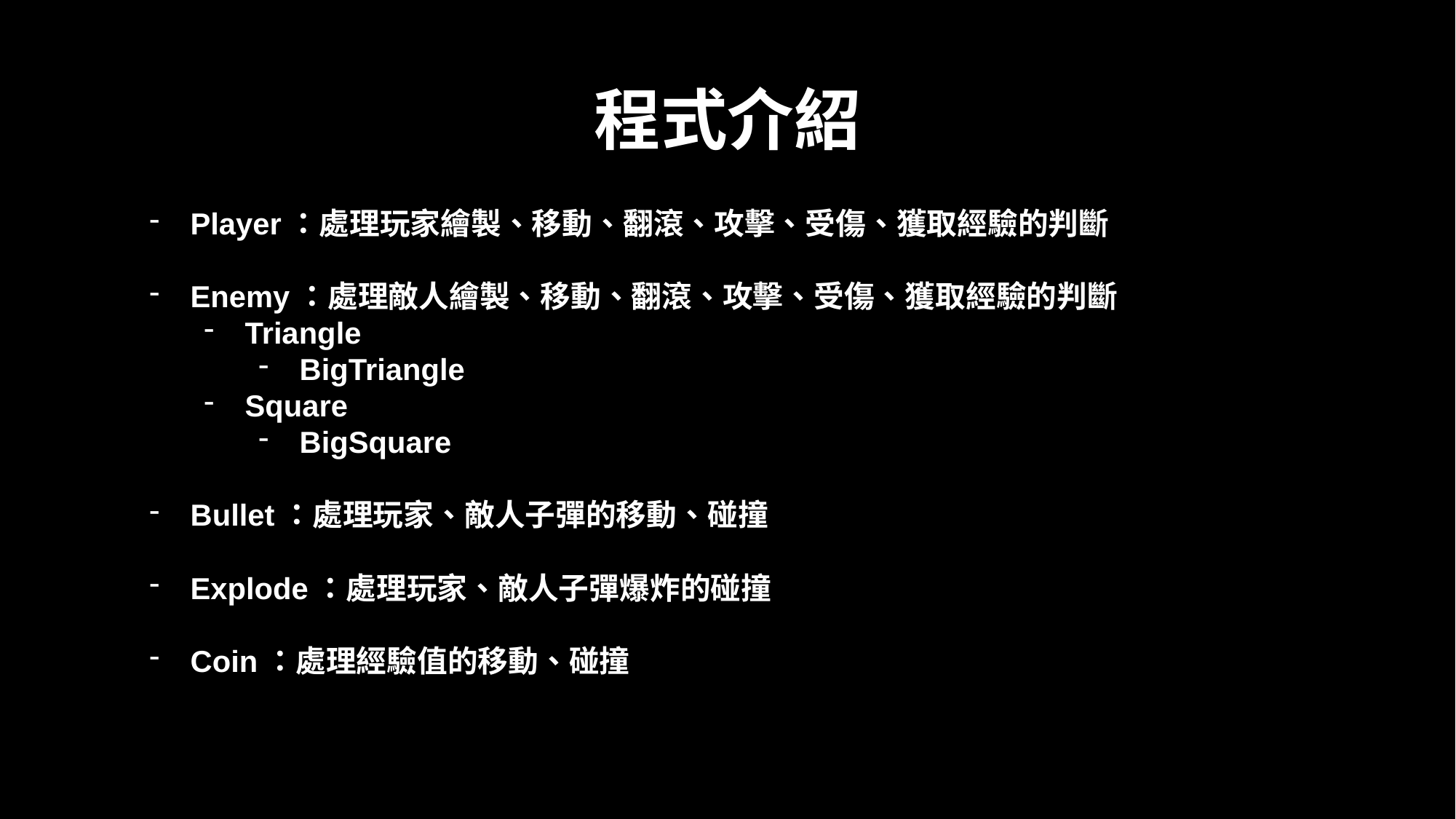

# 程式介紹
Player：處理玩家繪製、移動、翻滾、攻擊、受傷、獲取經驗的判斷

Enemy：處理敵人繪製、移動、翻滾、攻擊、受傷、獲取經驗的判斷
Triangle
BigTriangle
Square
BigSquare

Bullet：處理玩家、敵人子彈的移動、碰撞

Explode：處理玩家、敵人子彈爆炸的碰撞

Coin：處理經驗值的移動、碰撞